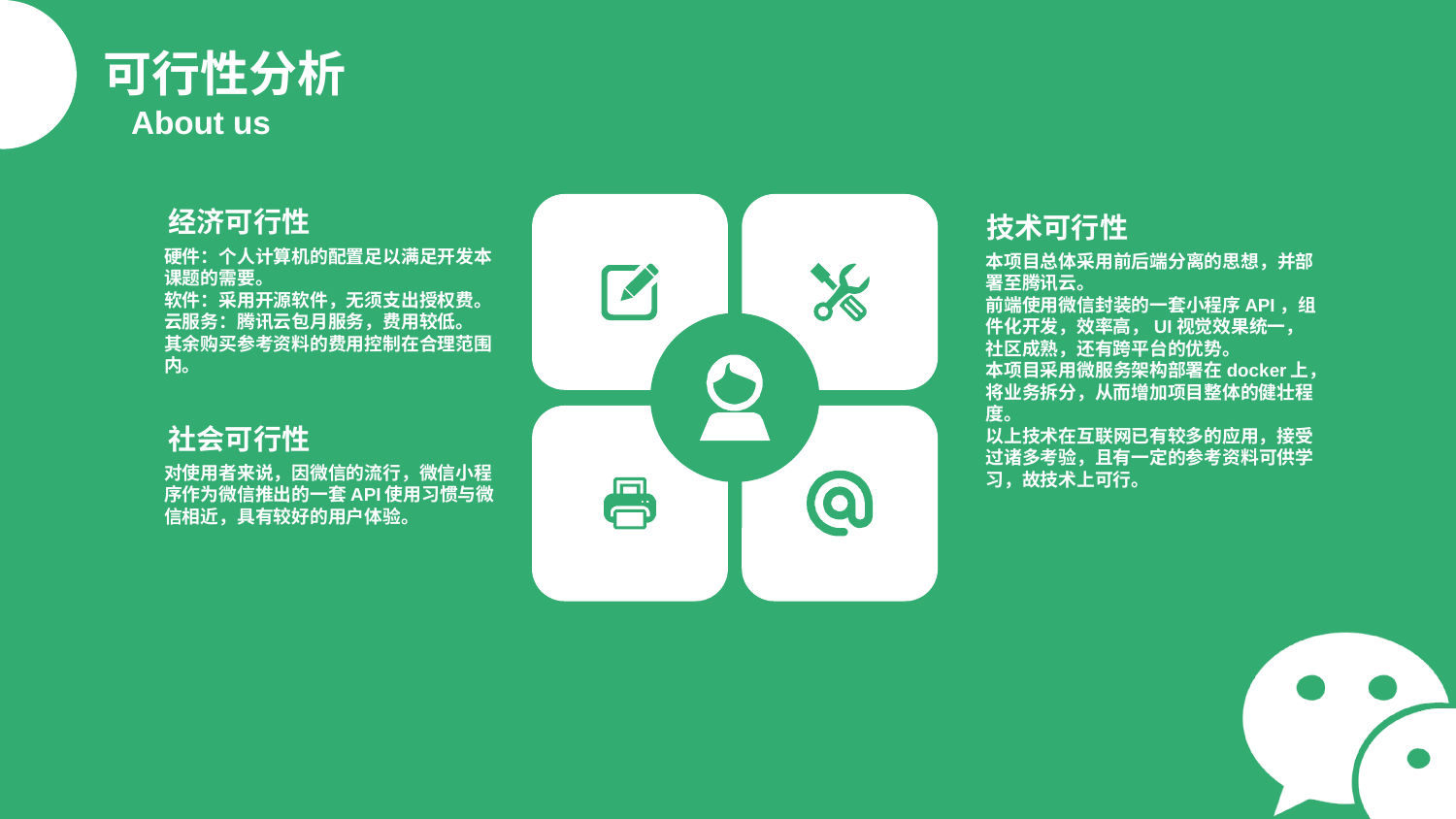

可行性分析
About us

经济可行性
技术可行性
硬件：个人计算机的配置足以满足开发本课题的需要。
软件：采用开源软件，无须支出授权费。
云服务：腾讯云包月服务，费用较低。
其余购买参考资料的费用控制在合理范围内。

本项目总体采用前后端分离的思想，并部署至腾讯云。
前端使用微信封装的一套小程序API，组件化开发，效率高，UI视觉效果统一，社区成熟，还有跨平台的优势。
本项目采用微服务架构部署在docker上，将业务拆分，从而增加项目整体的健壮程度。
以上技术在互联网已有较多的应用，接受过诸多考验，且有一定的参考资料可供学习，故技术上可行。

社会可行性
对使用者来说，因微信的流行，微信小程序作为微信推出的一套API使用习惯与微信相近，具有较好的用户体验。